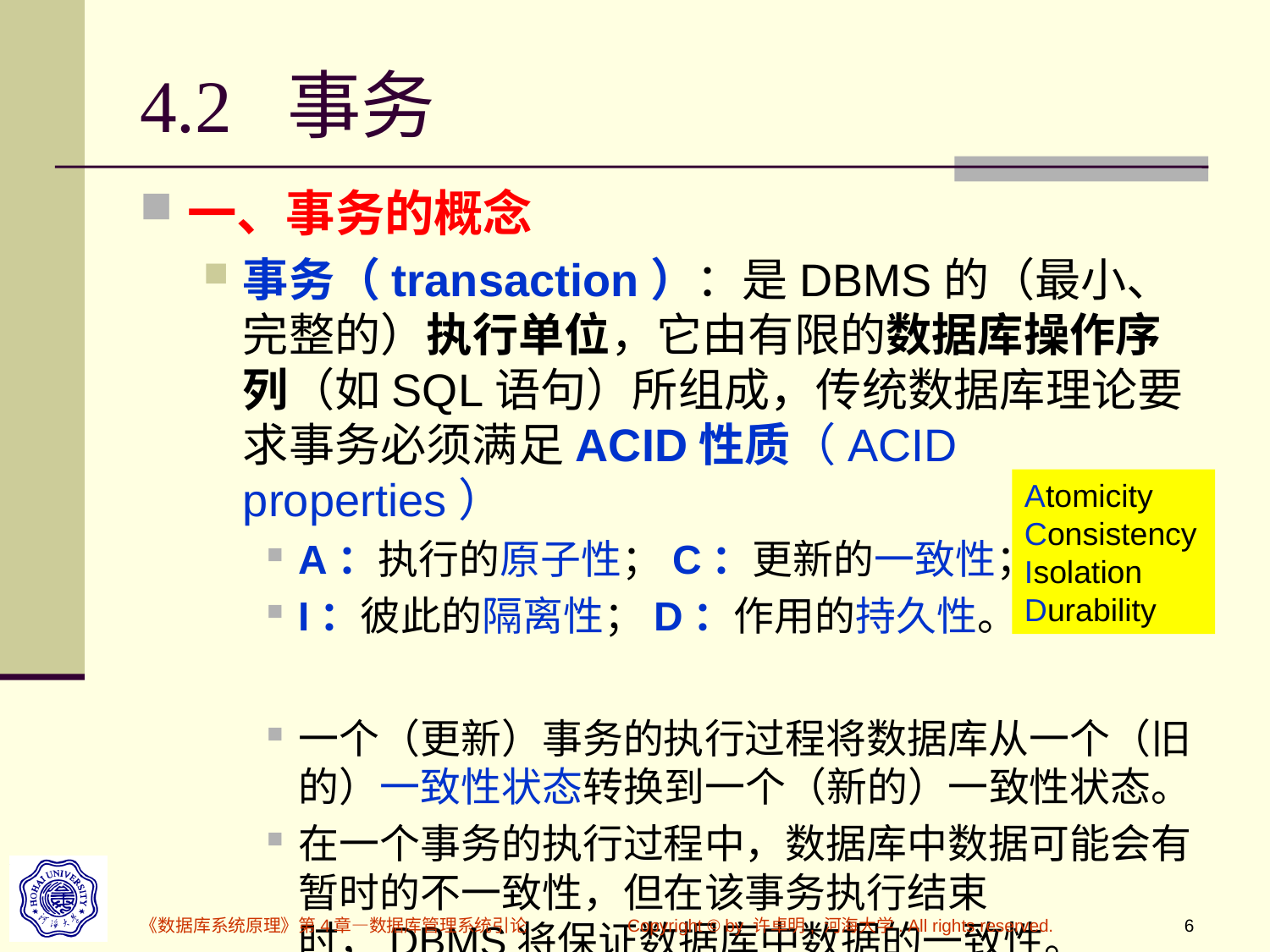

# 4.2  事务
一、事务的概念
事务（transaction）：是DBMS的（最小、完整的）执行单位，它由有限的数据库操作序列（如SQL语句）所组成，传统数据库理论要求事务必须满足ACID性质（ACID properties）
A：执行的原子性；C：更新的一致性；
I：彼此的隔离性；D：作用的持久性。

一个（更新）事务的执行过程将数据库从一个（旧的）一致性状态转换到一个（新的）一致性状态。
在一个事务的执行过程中，数据库中数据可能会有暂时的不一致性，但在该事务执行结束时，DBMS将保证数据库中数据的一致性。
Atomicity
Consistency
Isolation
Durability
《数据库系统原理》第4章—数据库管理系统引论
Copyright © by 许卓明, 河海大学. All rights reserved.
6